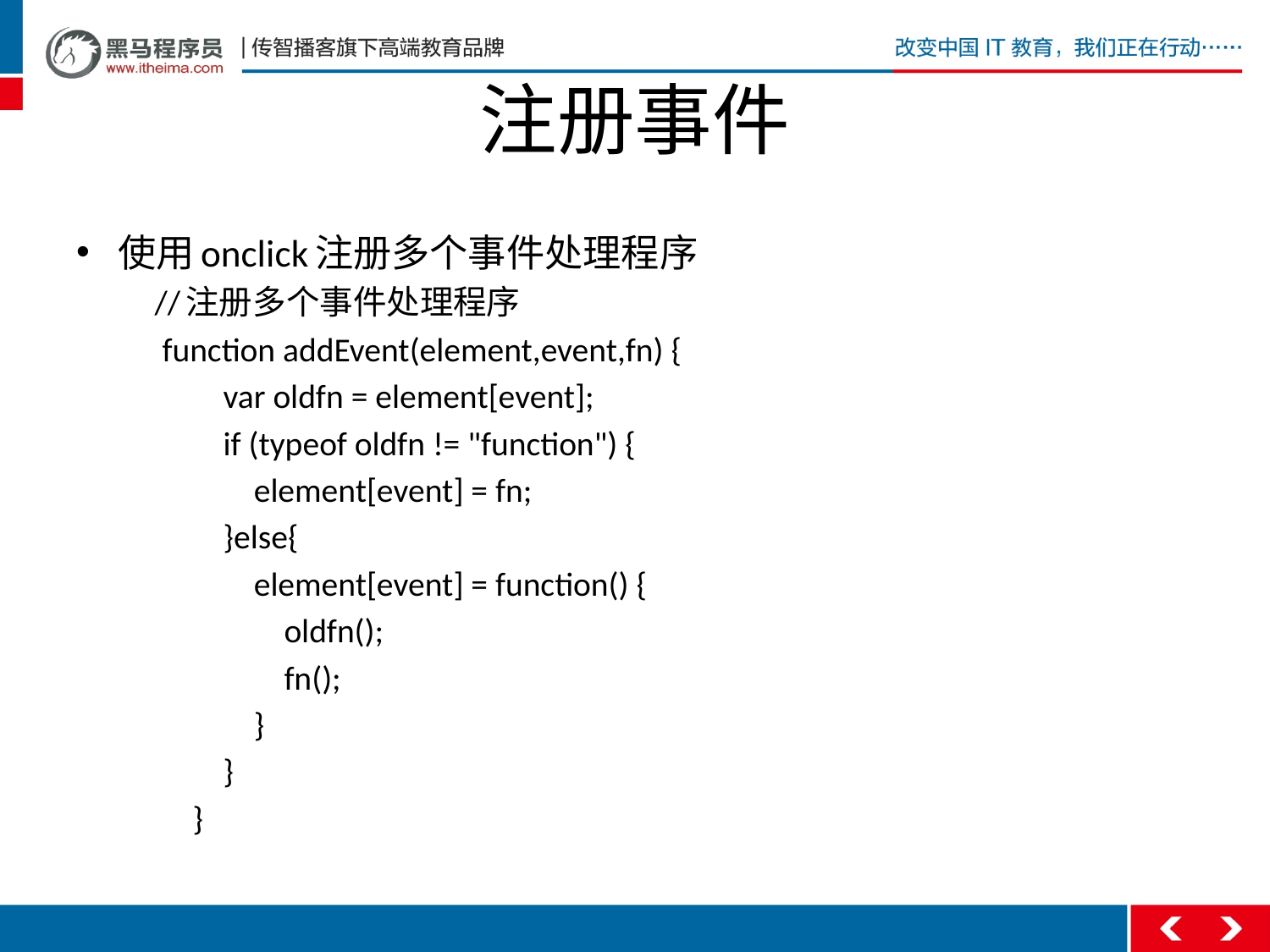

# 注册事件
使用onclick注册多个事件处理程序
   //注册多个事件处理程序
    function addEvent(element,event,fn) {
            var oldfn = element[event];
            if (typeof oldfn != "function") {
                element[event] = fn;
            }else{
                element[event] = function() {
                    oldfn();
                    fn();
                }
            }
        }